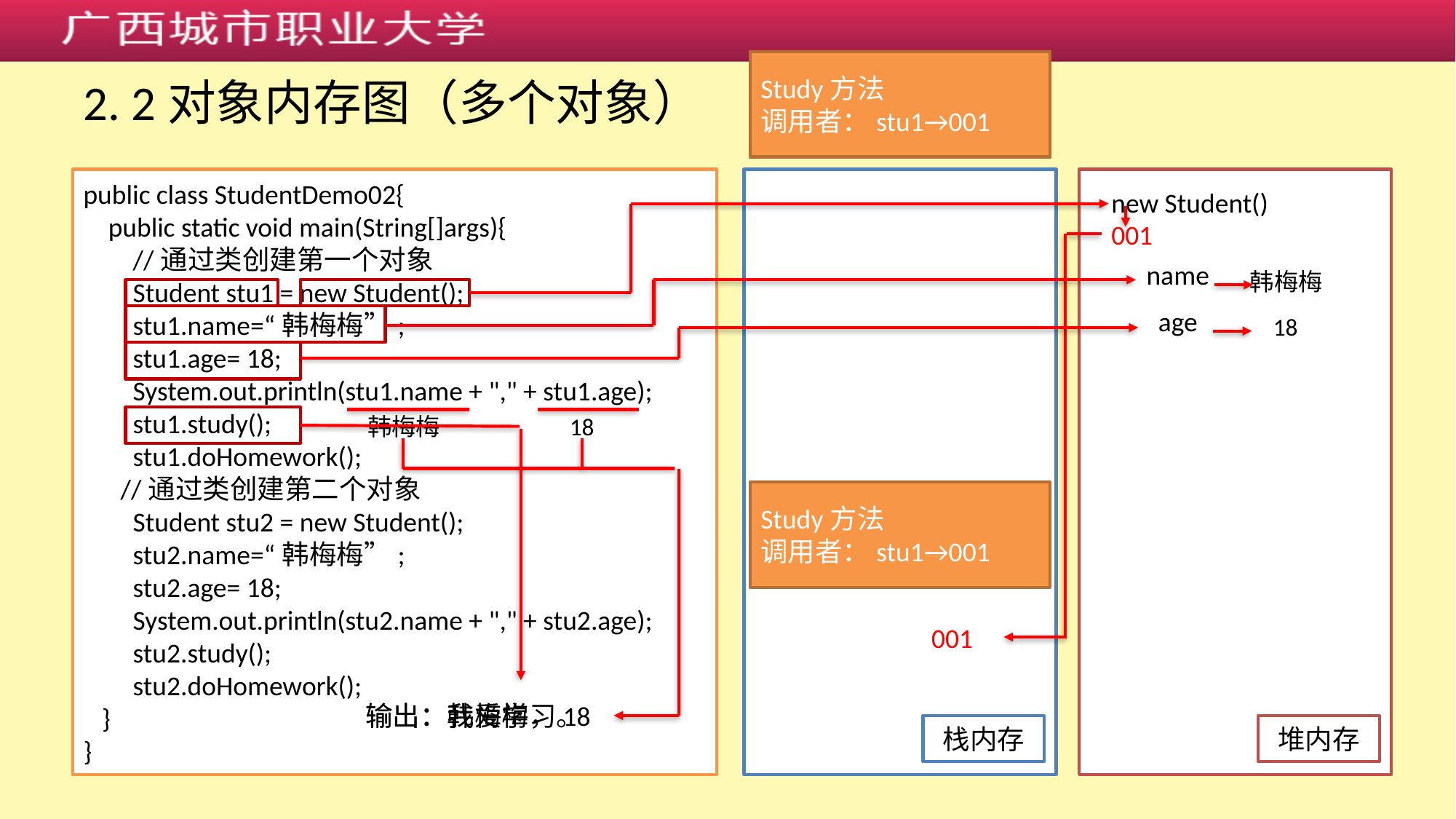

# 2. 2对象内存图（多个对象）
main方法
Student stu1
main方法
Study方法
调用者：stu1→001

栈内存

堆内存
public class StudentDemo02{
    public static void main(String[]args){
        //通过类创建第一个对象
        Student stu1 = new Student();
        stu1.name=“韩梅梅”;
        stu1.age= 18;
        System.out.println(stu1.name + "," + stu1.age);
        stu1.study();
        stu1.doHomework();
      //通过类创建第二个对象
        Student stu2 = new Student();
        stu2.name=“韩梅梅”;
        stu2.age= 18;
        System.out.println(stu2.name + "," + stu2.age);
        stu2.study();
        stu2.doHomework();
   }
}
new Student()
001
| name | null |
| --- | --- |
| age | 0 |
韩梅梅

18

韩梅梅
18

Study方法
调用者：stu1→001
001
输出：韩梅梅，18
输出：我爱学习。